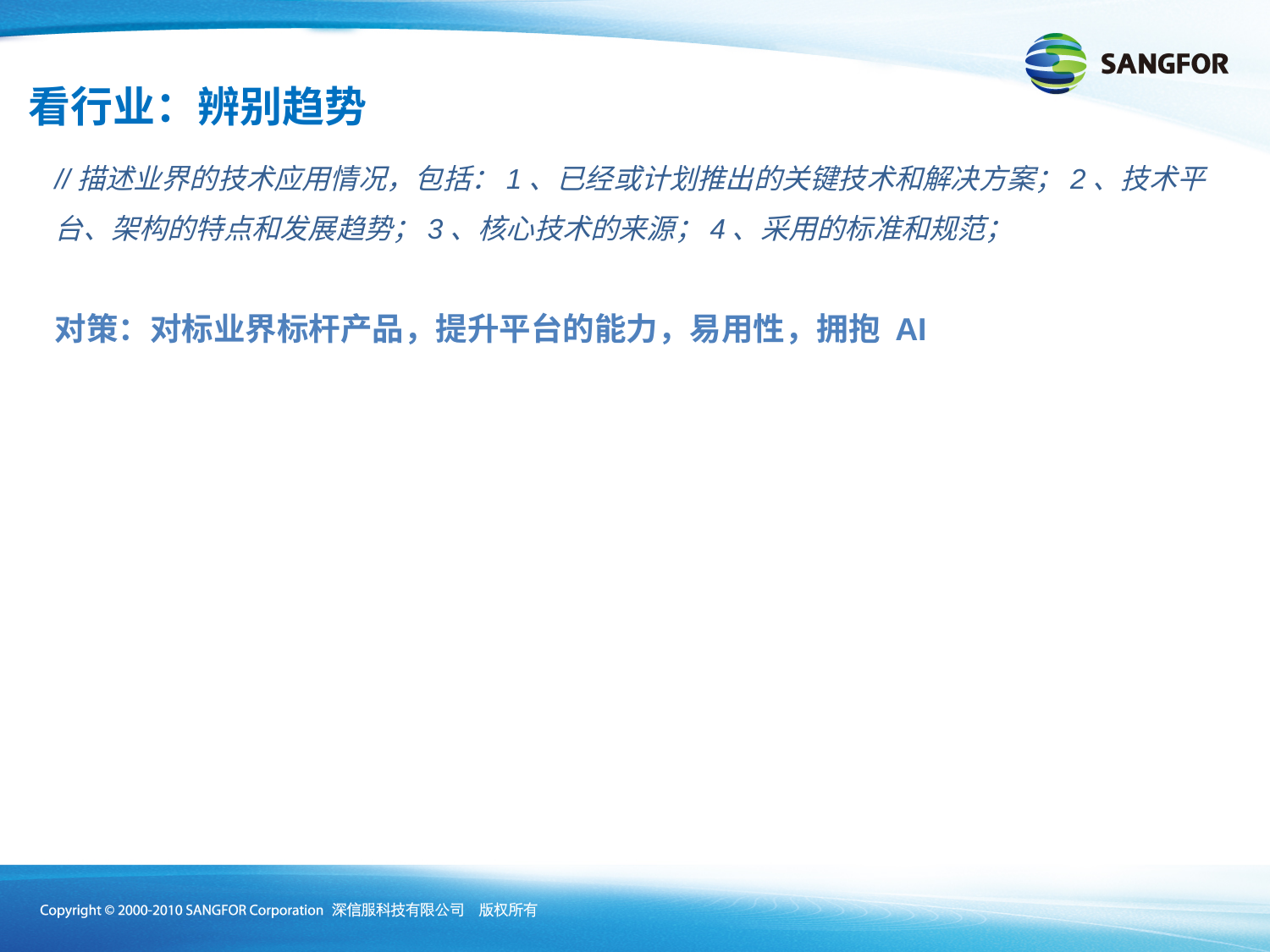

看行业：辨别趋势

//描述业界的技术应用情况，包括：1、已经或计划推出的关键技术和解决方案；2、技术平台、架构的特点和发展趋势；3、核心技术的来源；4、采用的标准和规范；

对策：对标业界标杆产品，提升平台的能力，易用性，拥抱 AI